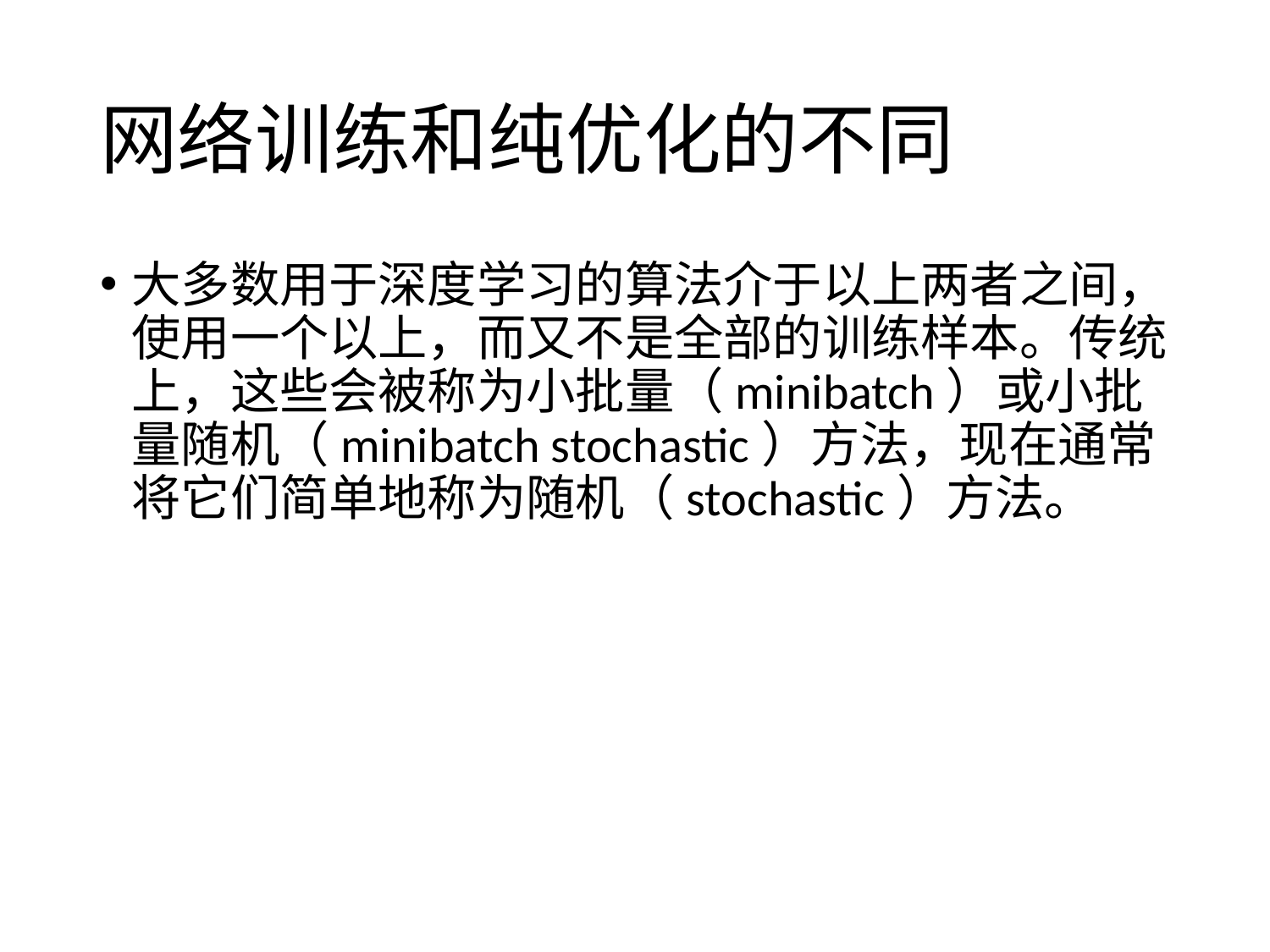

# 网络训练和纯优化的不同
大多数用于深度学习的算法介于以上两者之间，使用一个以上，而又不是全部的训练样本。传统上，这些会被称为小批量（minibatch）或小批量随机（minibatch stochastic）方法，现在通常将它们简单地称为随机（stochastic）方法。